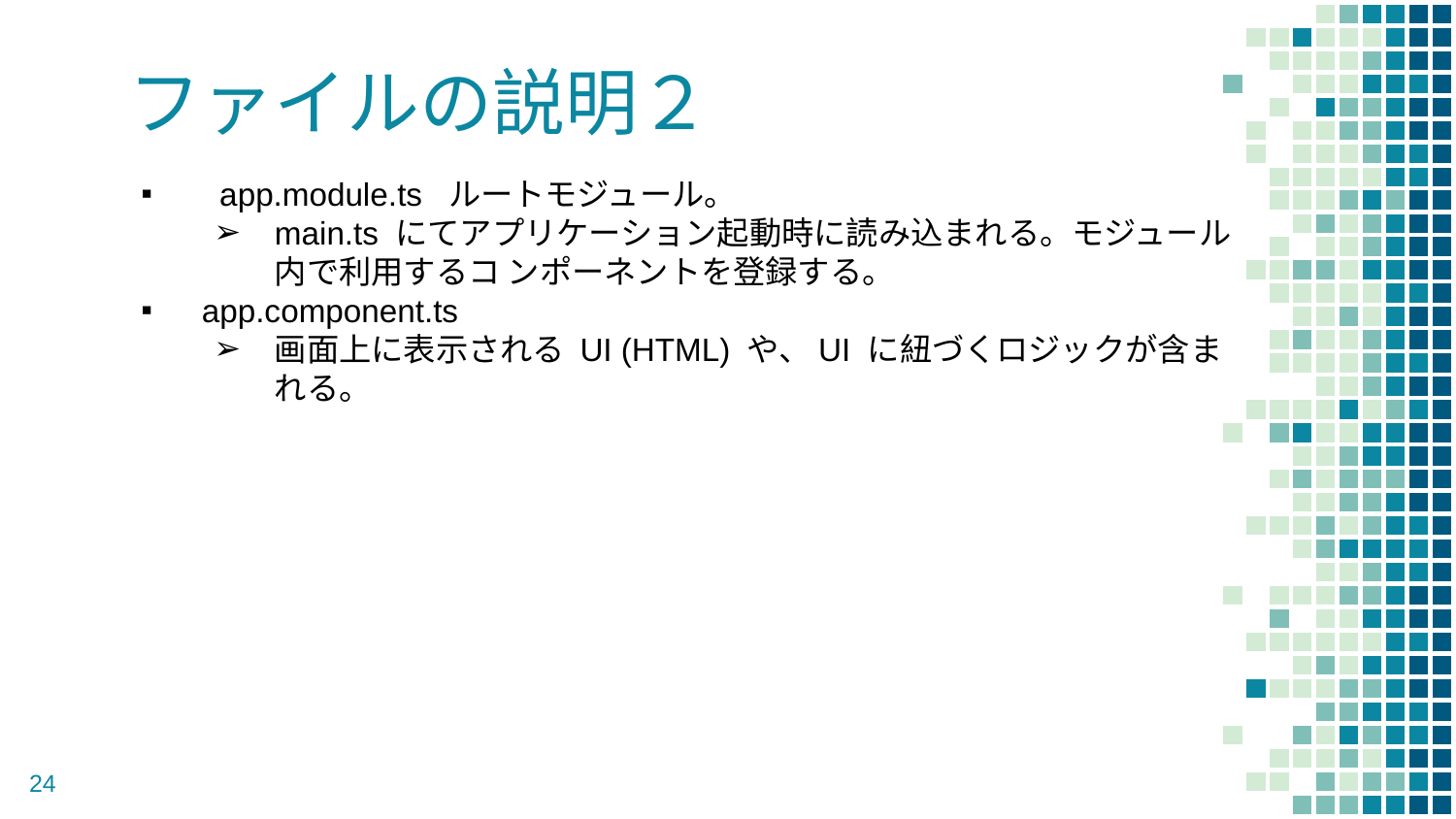

# ファイルの説明２

  app.module.ts  ルートモジュール。
main.ts にてアプリケーション起動時に読み込まれる。モジュール内で利用するコ ンポーネントを登録する。
app.component.ts
画面上に表示される UI (HTML) や、UI に紐づくロジックが含まれる。

24